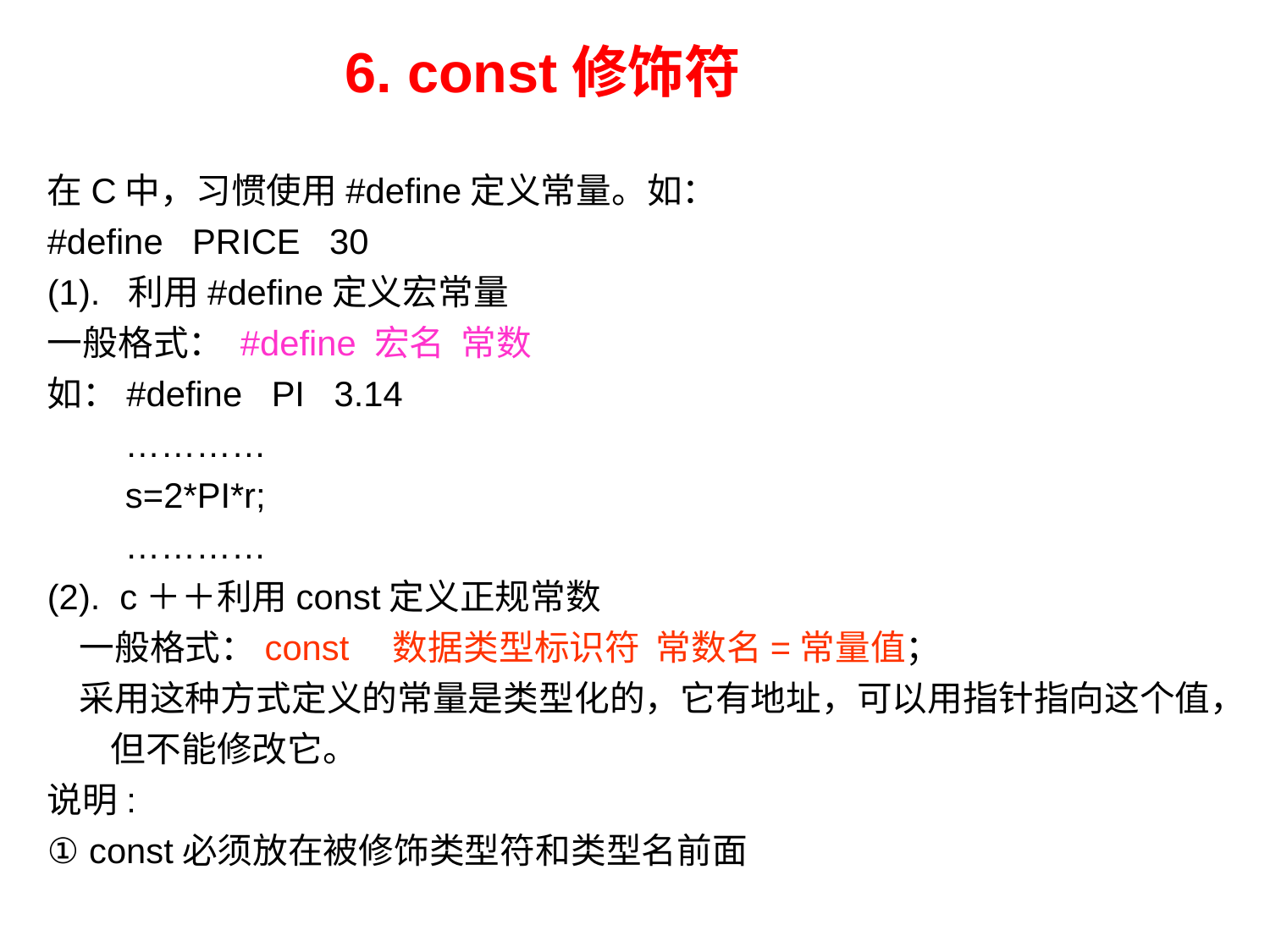

6. const修饰符
在C中，习惯使用#define定义常量。如：
#define   PRICE   30
(1).  利用#define定义宏常量
一般格式： #define 宏名  常数
如：#define   PI   3.14
        …………
        s=2*PI*r;
        …………
(2).  c＋＋利用const定义正规常数
   一般格式：const　数据类型标识符  常数名=常量值；
   采用这种方式定义的常量是类型化的，它有地址，可以用指针指向这个值，但不能修改它。
说明:
① const必须放在被修饰类型符和类型名前面